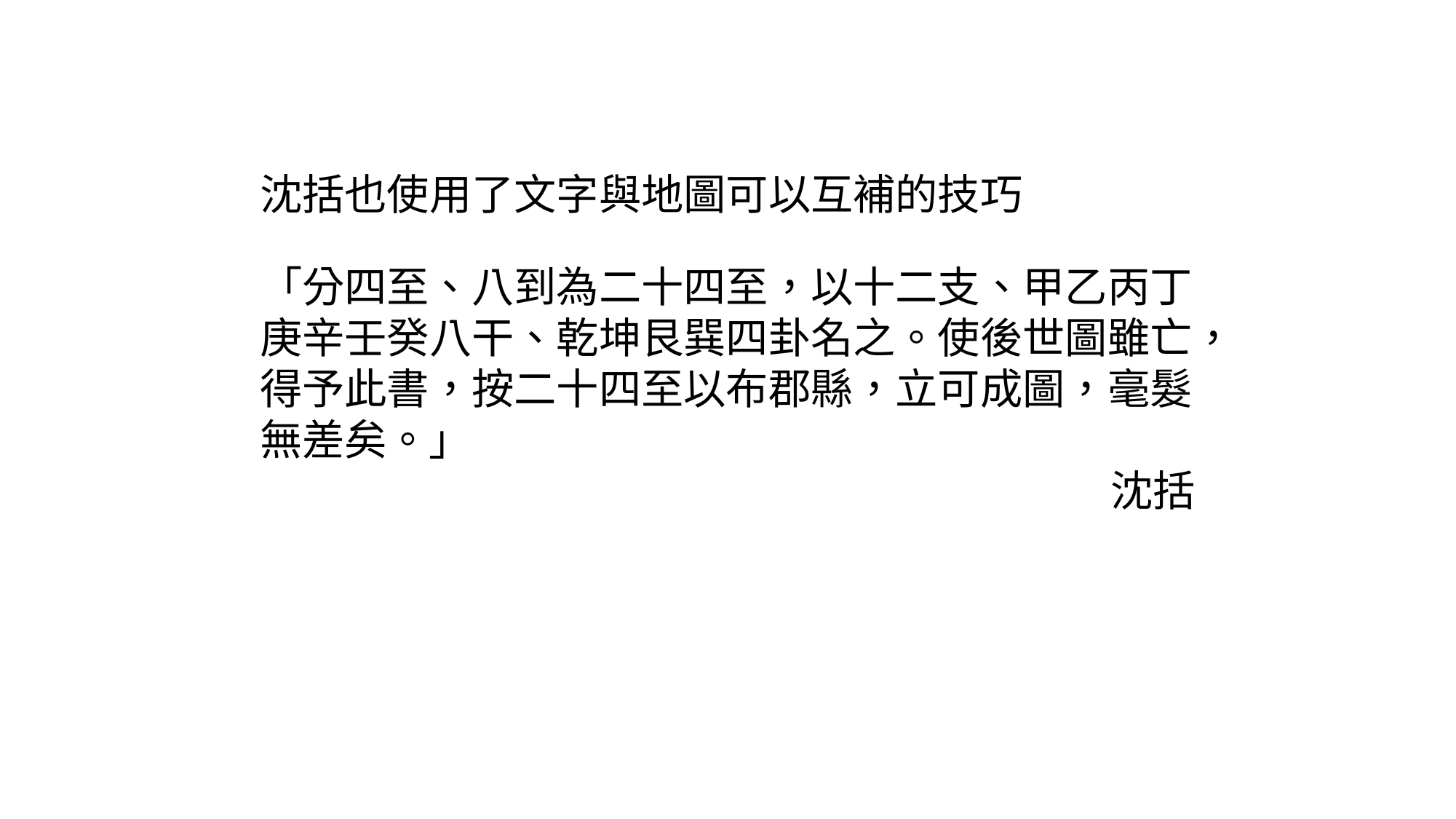

沈括也使用了文字與地圖可以互補的技巧
「分四至、八到為二十四至，以十二支、甲乙丙丁庚辛壬癸八干、乾坤艮巽四卦名之。使後世圖雖亡，得予此書，按二十四至以布郡縣，立可成圖，毫髮無差矣。」
沈括